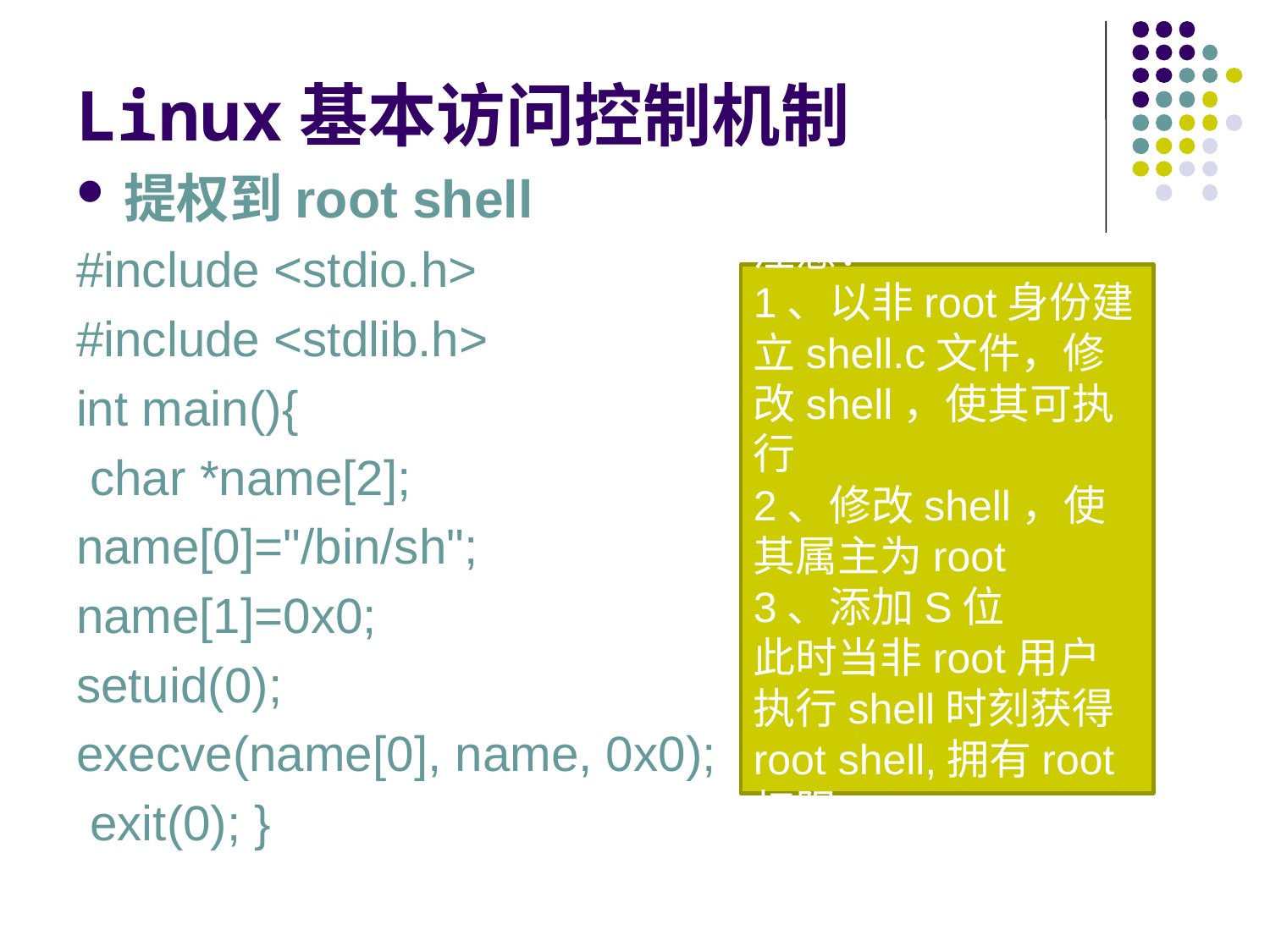

# Linux基本访问控制机制
提权到root shell
#include <stdio.h>
#include <stdlib.h>
int main(){
 char *name[2];
name[0]="/bin/sh";
name[1]=0x0;
setuid(0);
execve(name[0], name, 0x0);
 exit(0); }
注意：
1、以非root身份建立shell.c文件，修改shell，使其可执行
2、修改shell，使其属主为root
3、添加S位
此时当非root用户执行shell时刻获得root shell,拥有root权限